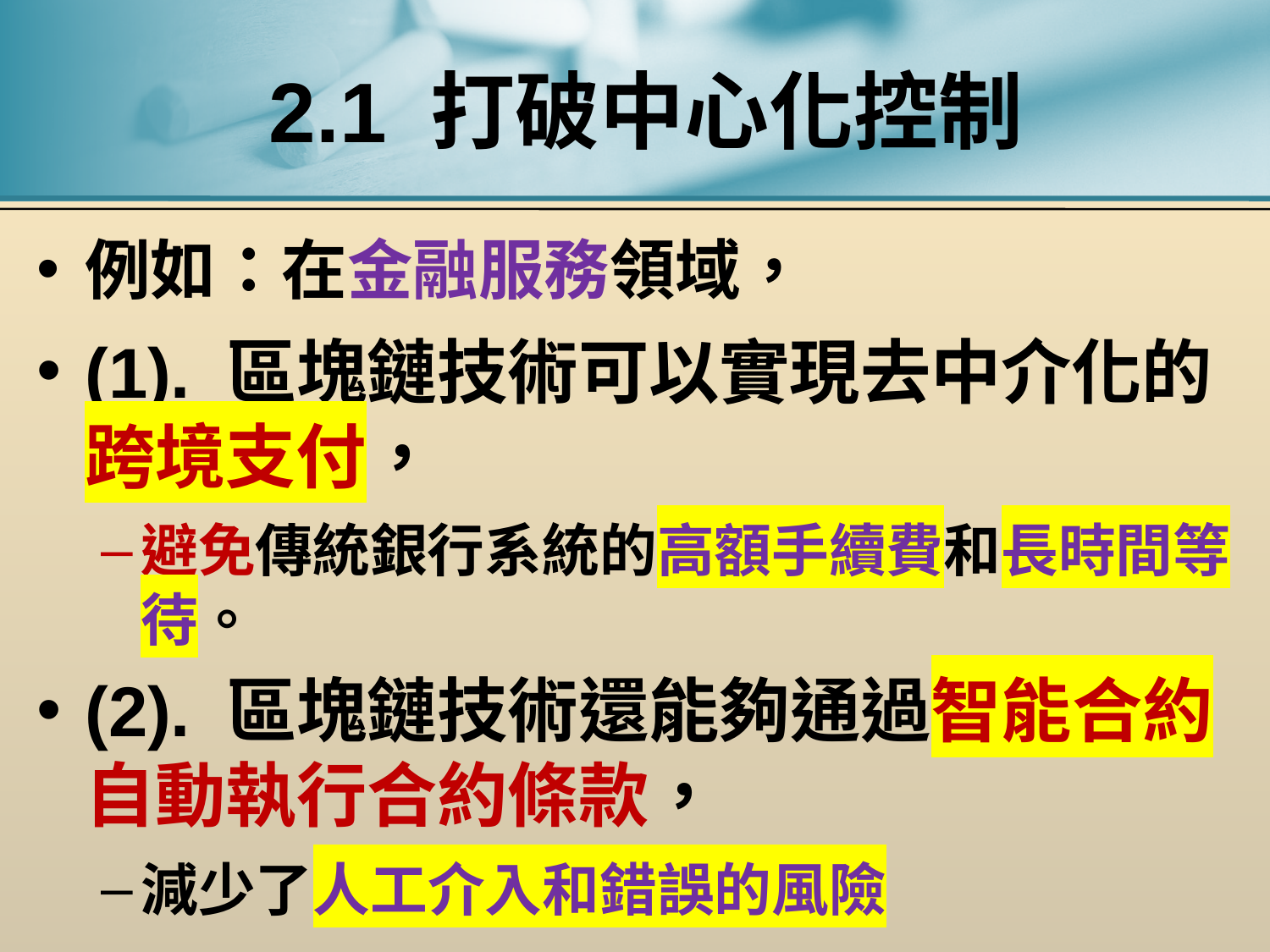

# 2.1 打破中心化控制
例如：在金融服務領域，
(1). 區塊鏈技術可以實現去中介化的跨境支付，
避免傳統銀行系統的高額手續費和長時間等待。
(2). 區塊鏈技術還能夠通過智能合約自動執行合約條款，
減少了人工介入和錯誤的風險